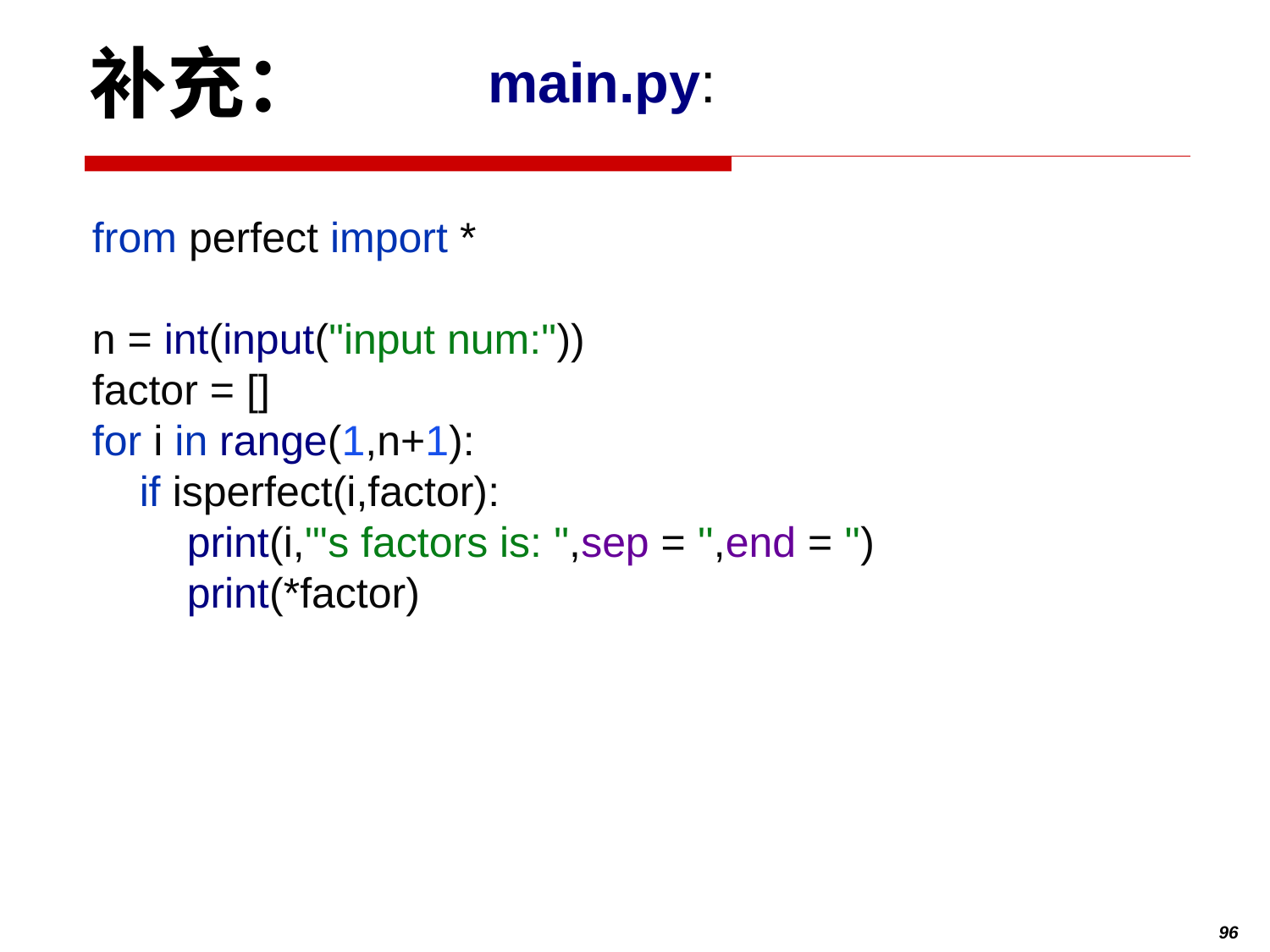

# 补充：
main.py:
from perfect import *
n = int(input("input num:"))
factor = []
for i in range(1,n+1):
    if isperfect(i,factor):
        print(i,"'s factors is: ",sep = '',end = '')
        print(*factor)

96